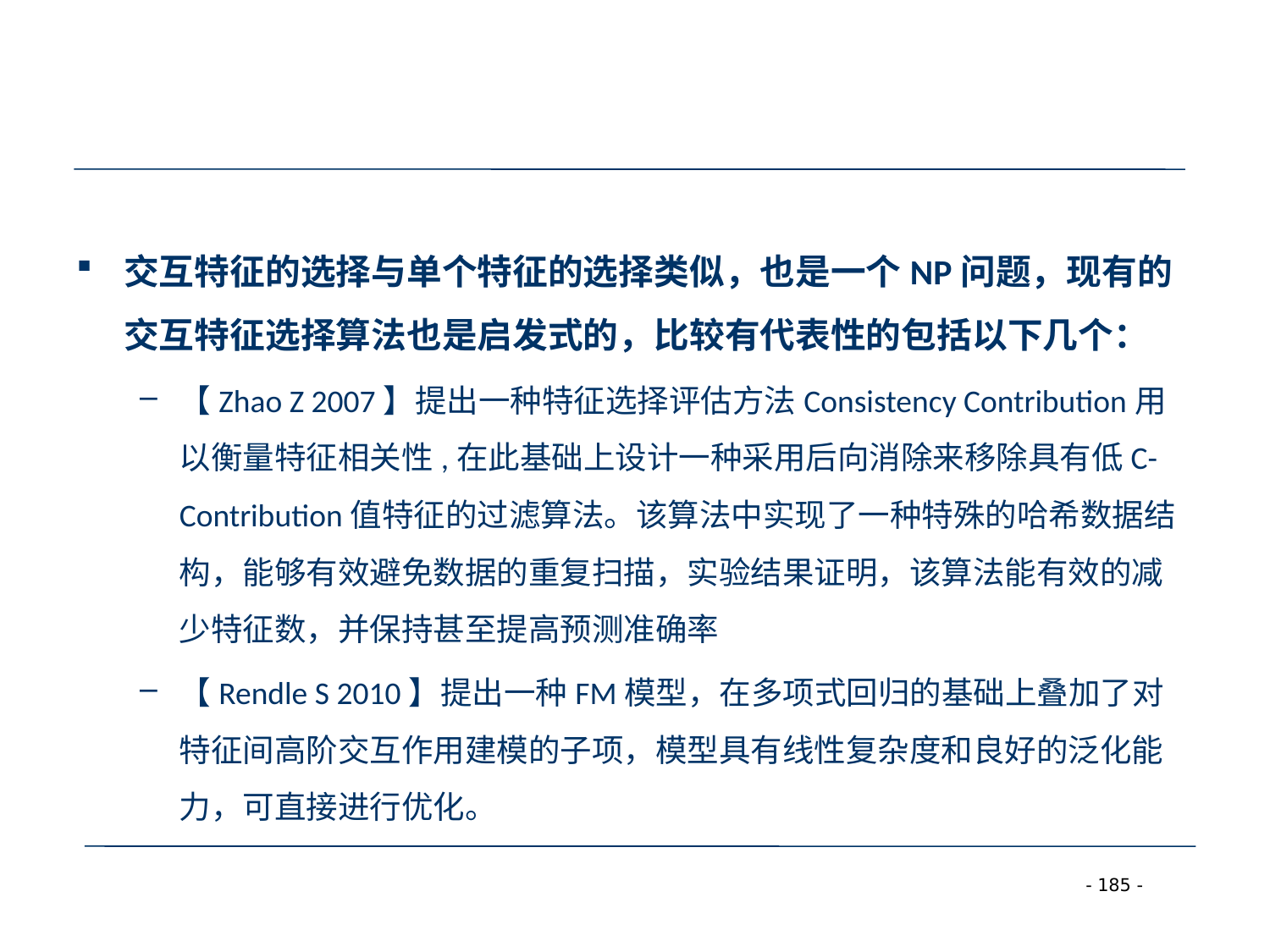

#
交互特征的选择与单个特征的选择类似，也是一个NP问题，现有的交互特征选择算法也是启发式的，比较有代表性的包括以下几个：
【Zhao Z 2007】提出一种特征选择评估方法Consistency Contribution用以衡量特征相关性,在此基础上设计一种采用后向消除来移除具有低C-Contribution值特征的过滤算法。该算法中实现了一种特殊的哈希数据结构，能够有效避免数据的重复扫描，实验结果证明，该算法能有效的减少特征数，并保持甚至提高预测准确率
【Rendle S 2010】提出一种FM模型，在多项式回归的基础上叠加了对特征间高阶交互作用建模的子项，模型具有线性复杂度和良好的泛化能力，可直接进行优化。